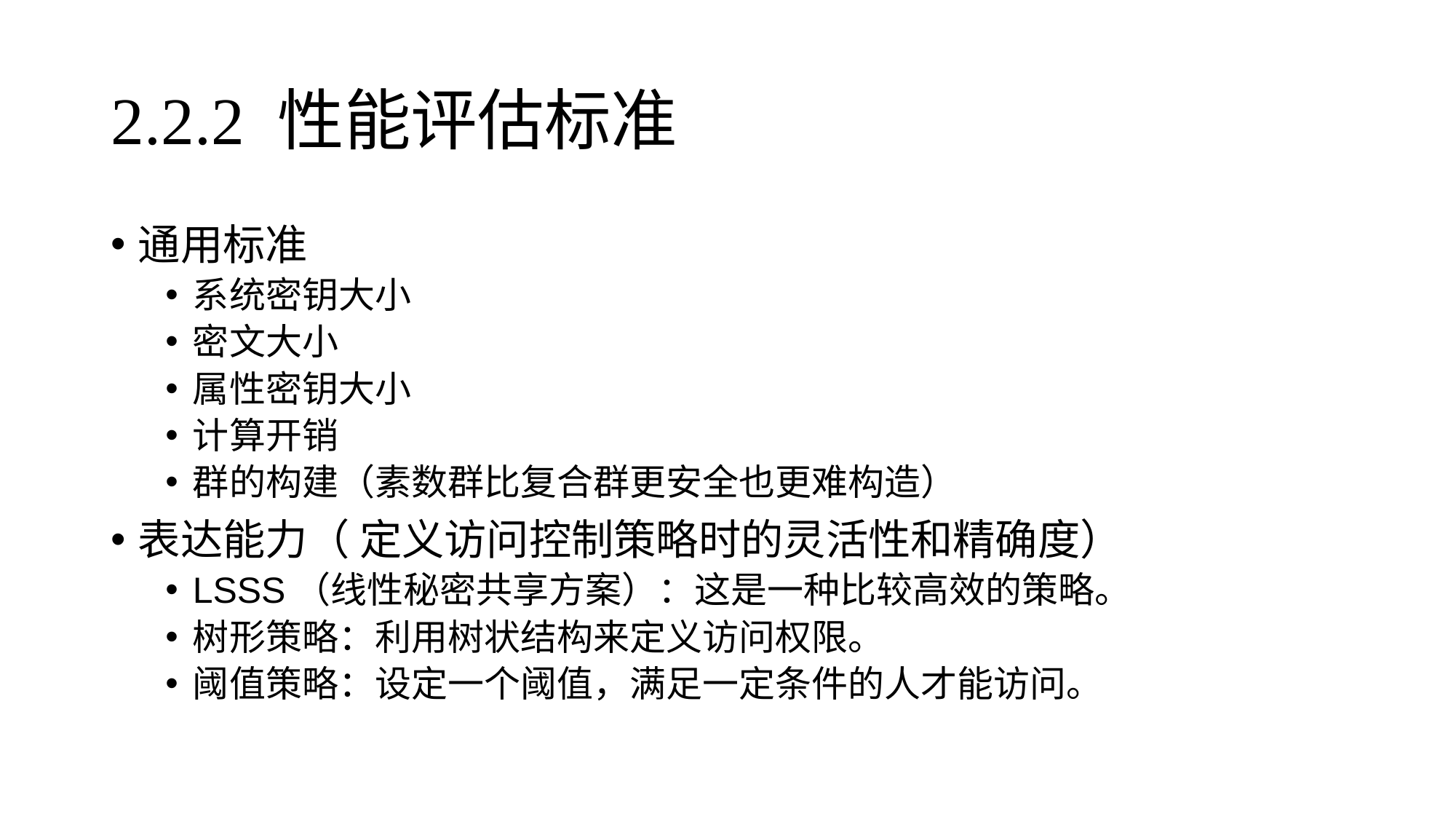

# 2.2.2 性能评估标准
通用标准
系统密钥大小
密文大小
属性密钥大小
计算开销
群的构建（素数群比复合群更安全也更难构造）
表达能力（ 定义访问控制策略时的灵活性和精确度）
LSSS（线性秘密共享方案）：这是一种比较高效的策略。
树形策略：利用树状结构来定义访问权限。
阈值策略：设定一个阈值，满足一定条件的人才能访问。